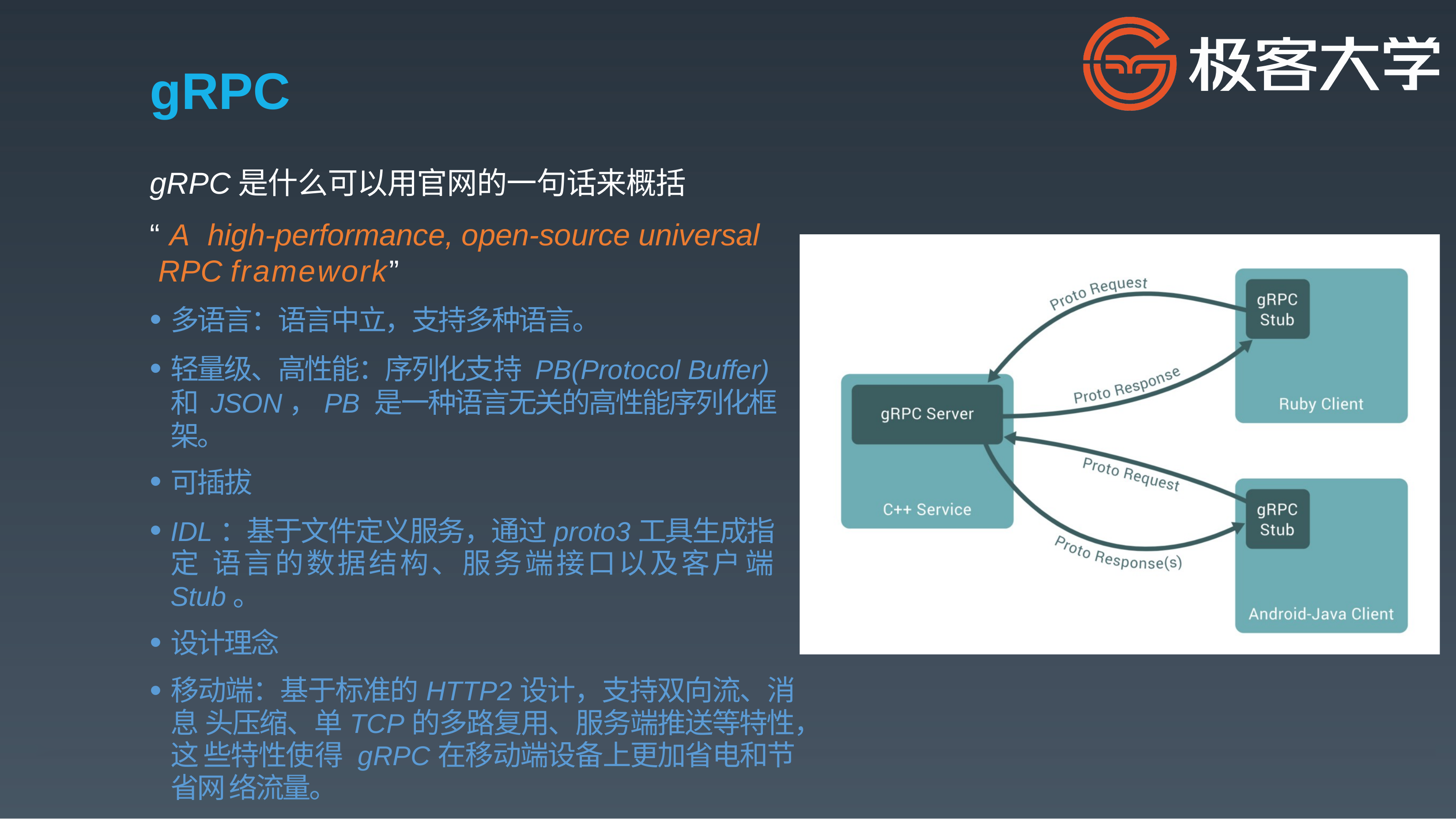

# gRPC
gRPC是什么可以用官网的一句话来概括
“A high-performance, open-source universal  RPC framework”
多语言：语言中立，支持多种语言。
轻量级、高性能：序列化支持 PB(Protocol Buffer)和 JSON，PB 是一种语言无关的高性能序列化框架。
可插拔
IDL：基于文件定义服务，通过proto3工具生成指定 语言的数据结构、服务端接口以及客户端 Stub。
设计理念
移动端：基于标准的HTTP2设计，支持双向流、消息 头压缩、单TCP的多路复用、服务端推送等特性，这 些特性使得 gRPC在移动端设备上更加省电和节省网 络流量。